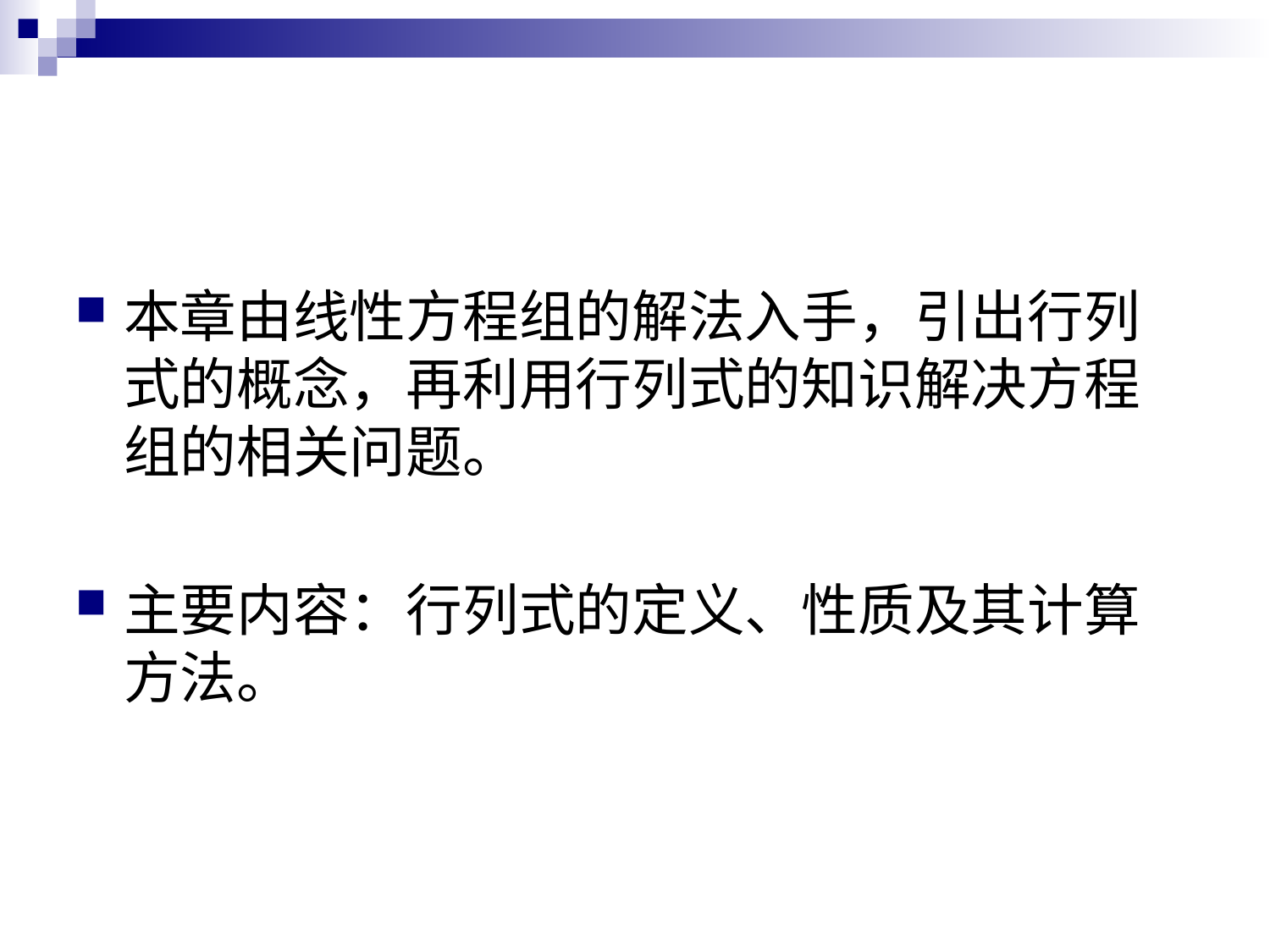

本章由线性方程组的解法入手，引出行列式的概念，再利用行列式的知识解决方程组的相关问题。

主要内容：行列式的定义、性质及其计算方法。